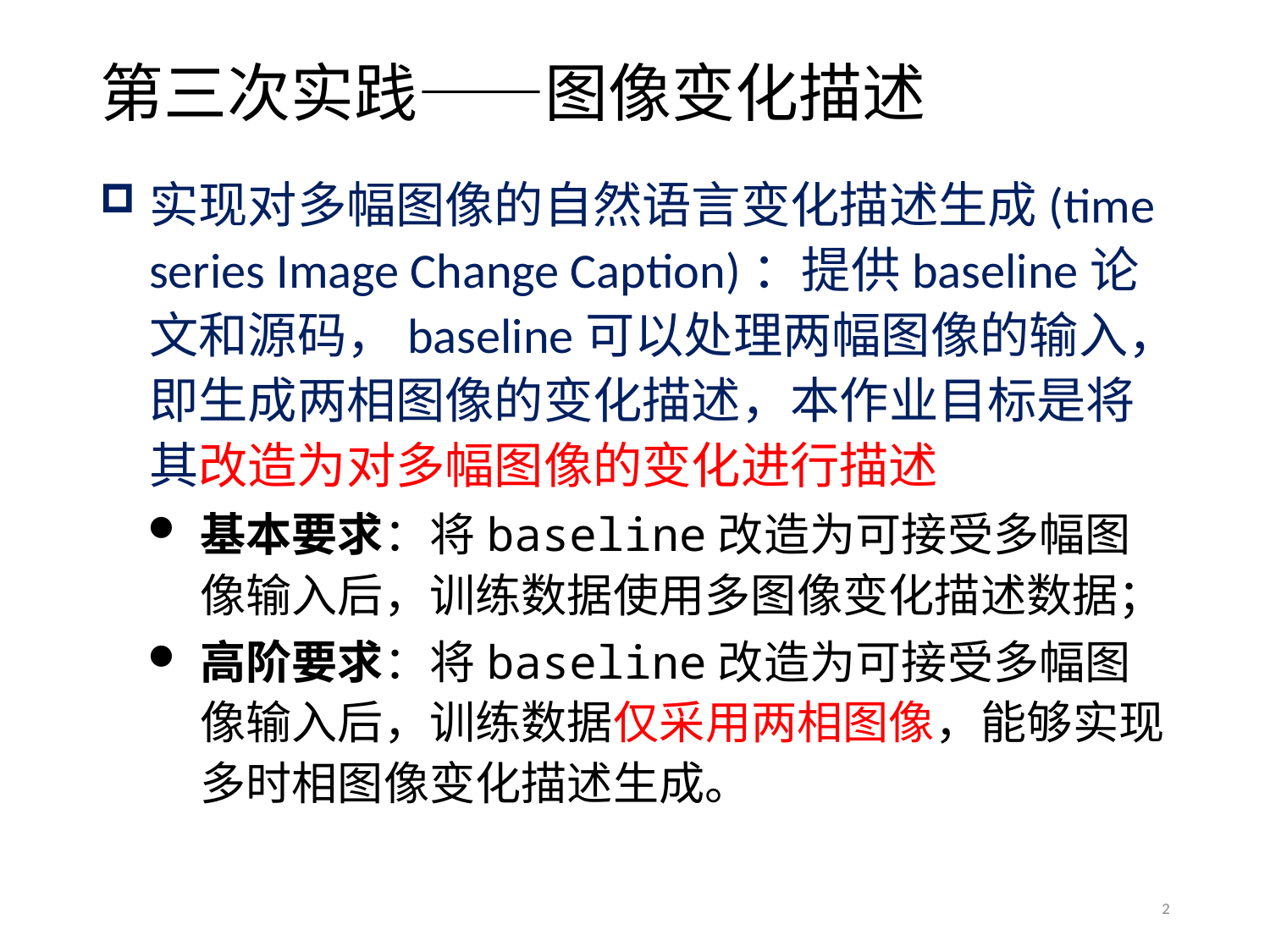

# 第三次实践——图像变化描述
实现对多幅图像的自然语言变化描述生成(time series Image Change Caption)：提供baseline论文和源码，baseline可以处理两幅图像的输入，即生成两相图像的变化描述，本作业目标是将其改造为对多幅图像的变化进行描述
基本要求：将baseline改造为可接受多幅图像输入后，训练数据使用多图像变化描述数据；
高阶要求：将baseline改造为可接受多幅图像输入后，训练数据仅采用两相图像，能够实现多时相图像变化描述生成。
2